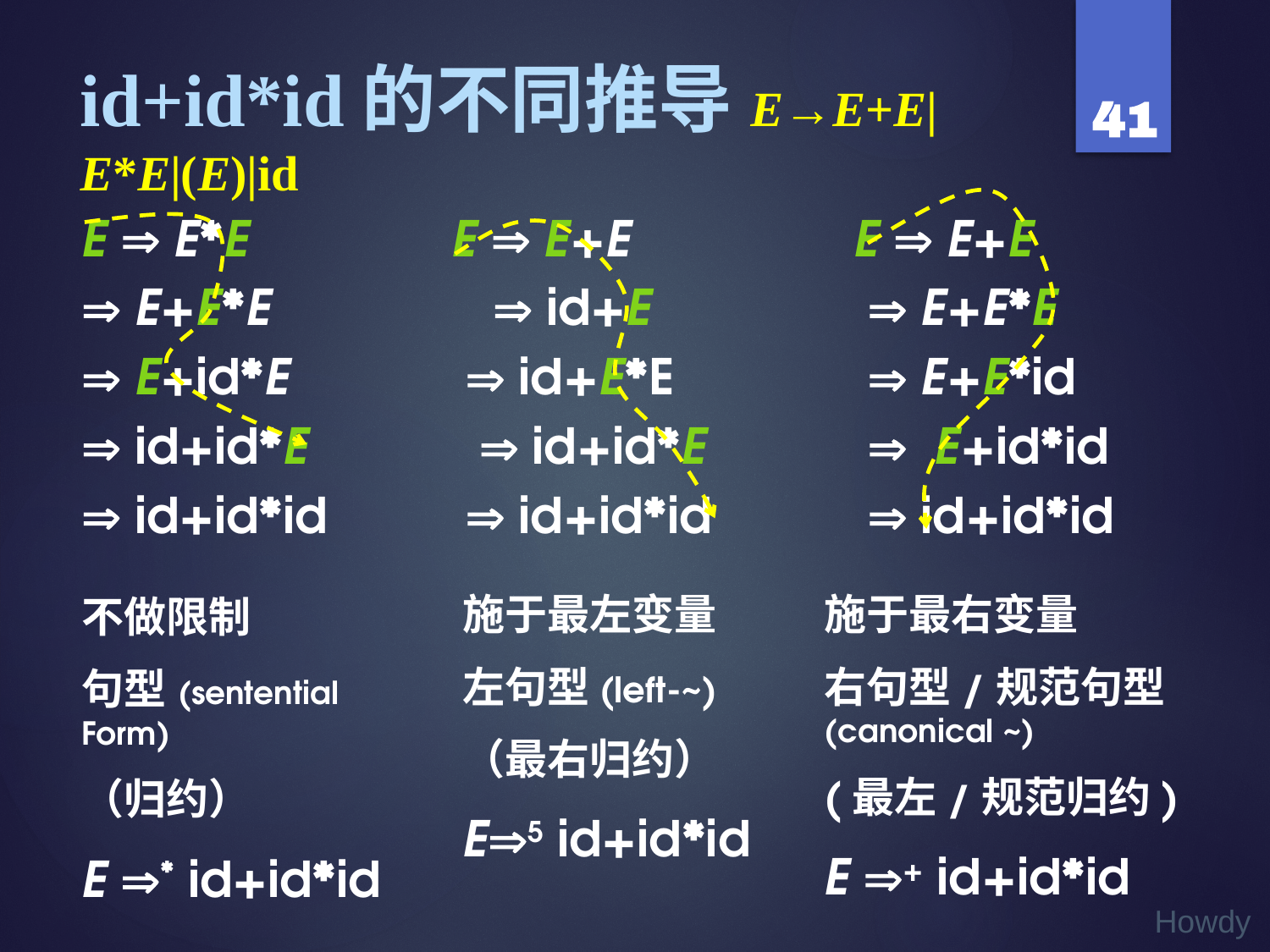

# id+id*id的不同推导E→E+E|E*E|(E)|id

E ⇒ E*E
⇒ E+E*E
⇒ E+id*E
⇒ id+id*E
⇒ id+id*id
E ⇒ E+E
   ⇒ id+E
 ⇒ id+E*E
  ⇒ id+id*E
 ⇒ id+id*id
E ⇒ E+E
 ⇒ E+E*E
 ⇒ E+E*id
 ⇒  E+id*id
 ⇒ id+id*id

施于最左变量
左句型(left-~)
（最右归约）
E⇒5 id+id*id
施于最右变量
右句型/规范句型	 (canonical ~)
(最左/规范归约)
E ⇒+ id+id*id
不做限制
句型 (sentential Form)
（归约）
E ⇒* id+id*id